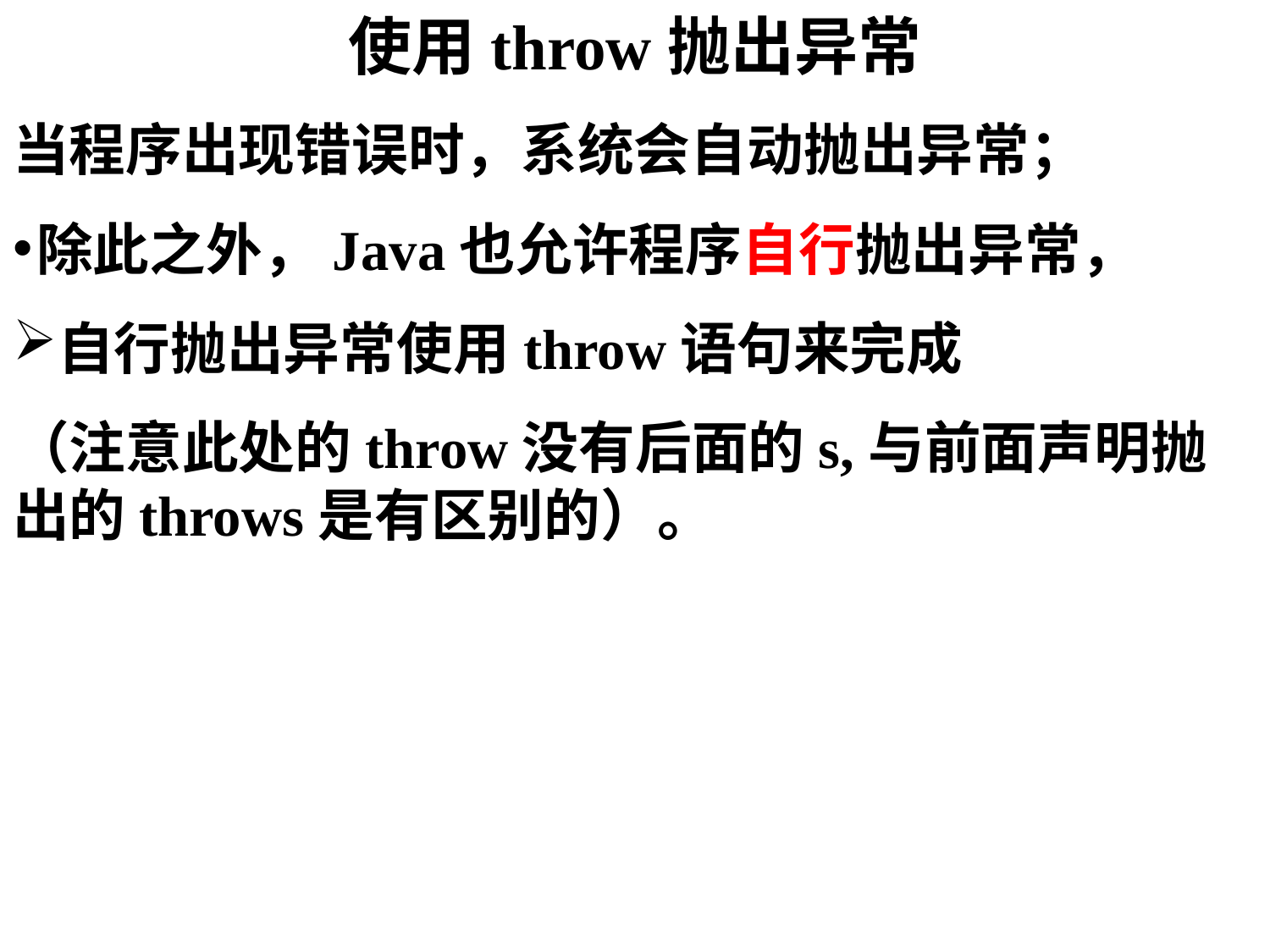

使用throw抛出异常
当程序出现错误时，系统会自动抛出异常；
除此之外，Java也允许程序自行抛出异常，
自行抛出异常使用throw语句来完成
（注意此处的throw没有后面的s,与前面声明抛出的throws是有区别的）。